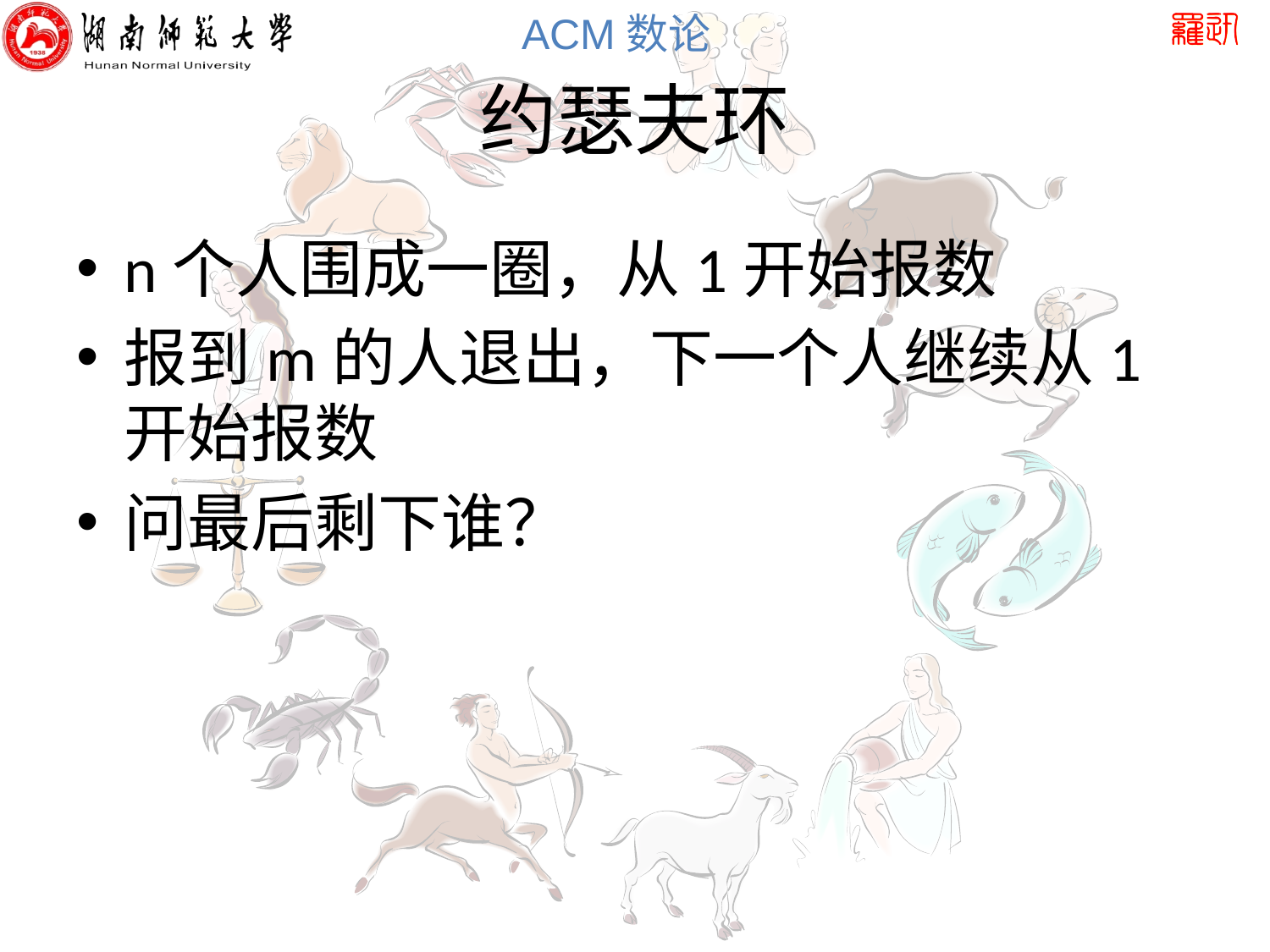

# 约瑟夫环
n个人围成一圈，从1开始报数
报到m的人退出，下一个人继续从1开始报数
问最后剩下谁？